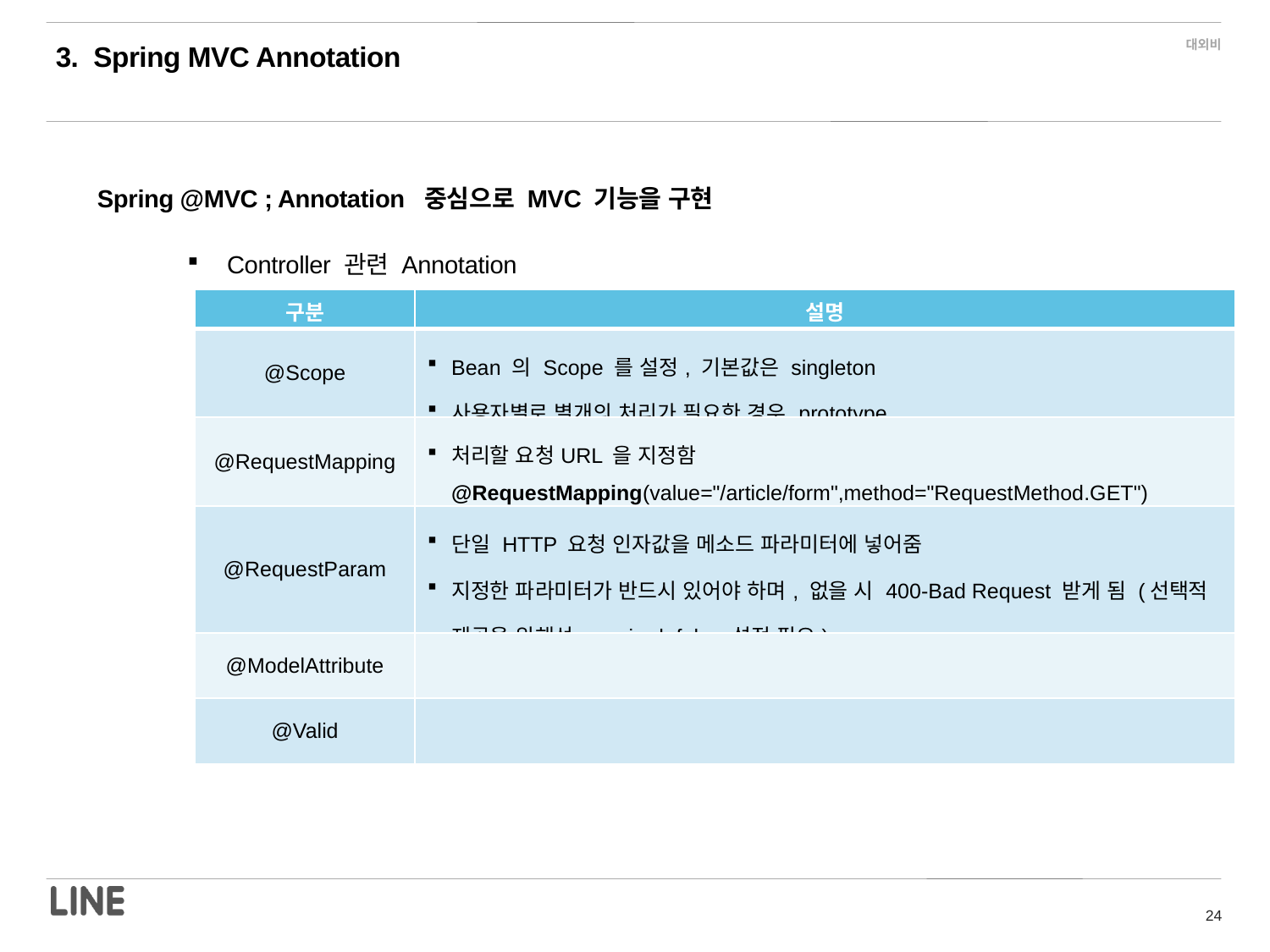

3.  Spring MVC Annotation
Spring @MVC ; Annotation  중심으로 MVC 기능을 구현
Controller 관련 Annotation
| 구분 | 설명 |
| --- | --- |
| @Scope | Bean 의 Scope 를 설정, 기본값은 singleton 사용자별로 별개의 처리가 필요한 경우 prototype |
| @RequestMapping | 처리할 요청URL 을 지정함 @RequestMapping(value="/article/form",method="RequestMethod.GET") |
| @RequestParam | 단일 HTTP 요청 인자값을 메소드 파라미터에 넣어줌 지정한 파라미터가 반드시 있어야 하며, 없을 시 400-Bad Request 받게 됨 (선택적 제공을 위해선 required=false 설정 필요) |
| @ModelAttribute |  |
| @Valid |  |